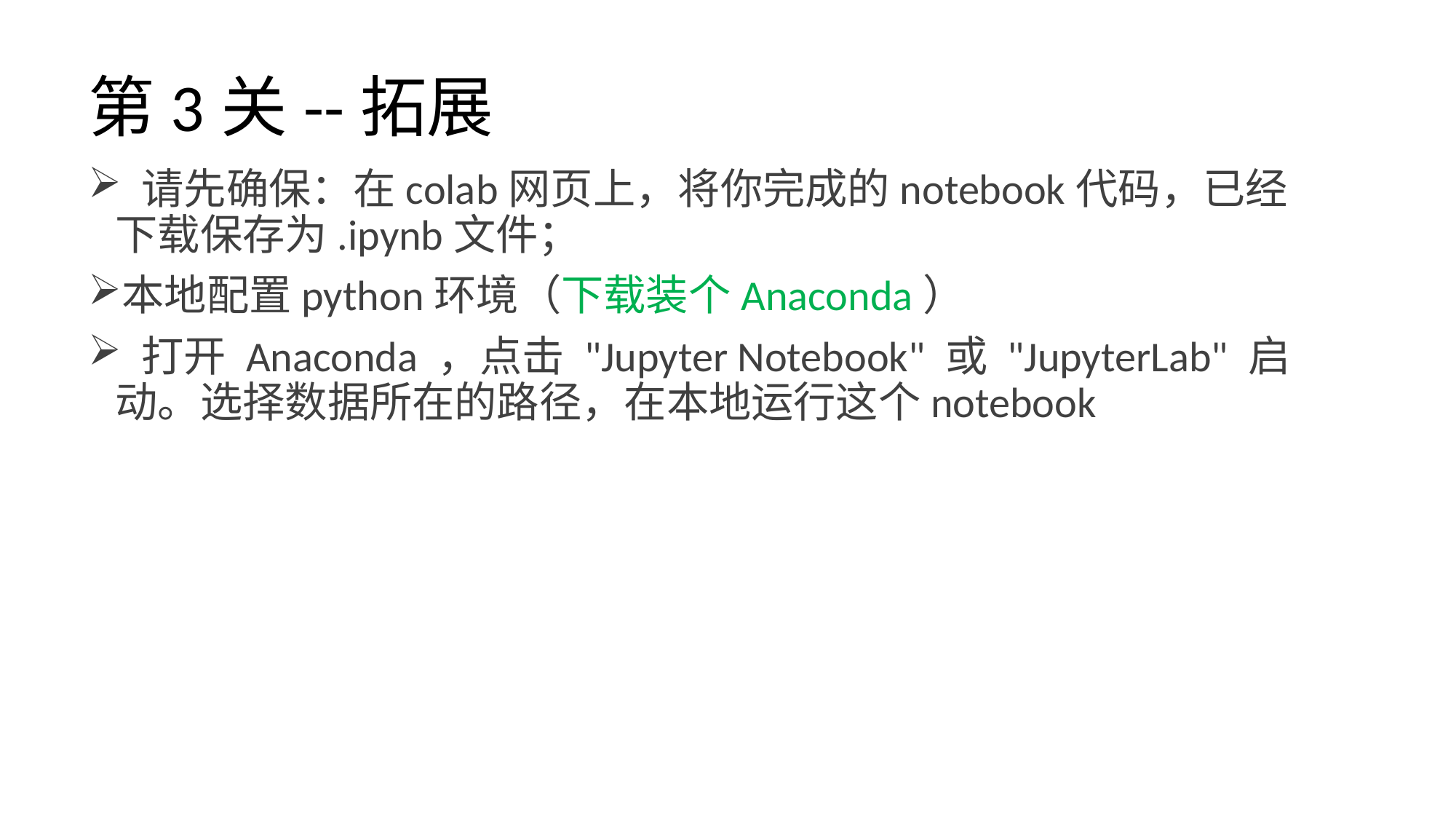

# 第3关--拓展
 请先确保：在colab网页上，将你完成的notebook代码，已经下载保存为.ipynb文件；
本地配置python环境（下载装个Anaconda）
 打开 Anaconda ，点击 "Jupyter Notebook" 或 "JupyterLab" 启动。选择数据所在的路径，在本地运行这个notebook